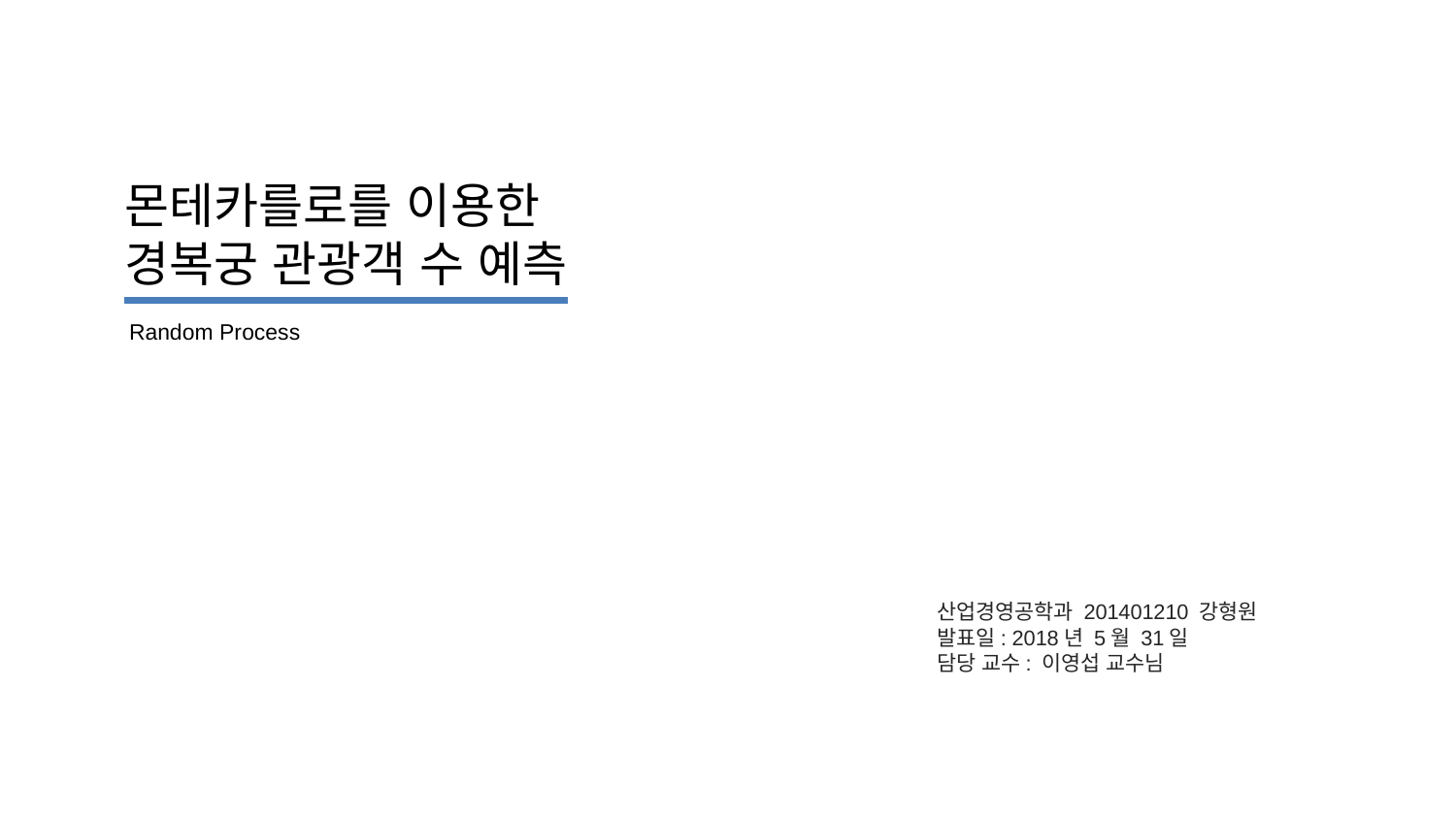

몬테카를로를 이용한
경복궁 관광객 수 예측
Random Process
산업경영공학과 201401210 강형원
발표일: 2018년 5월 31일
담당 교수: 이영섭 교수님